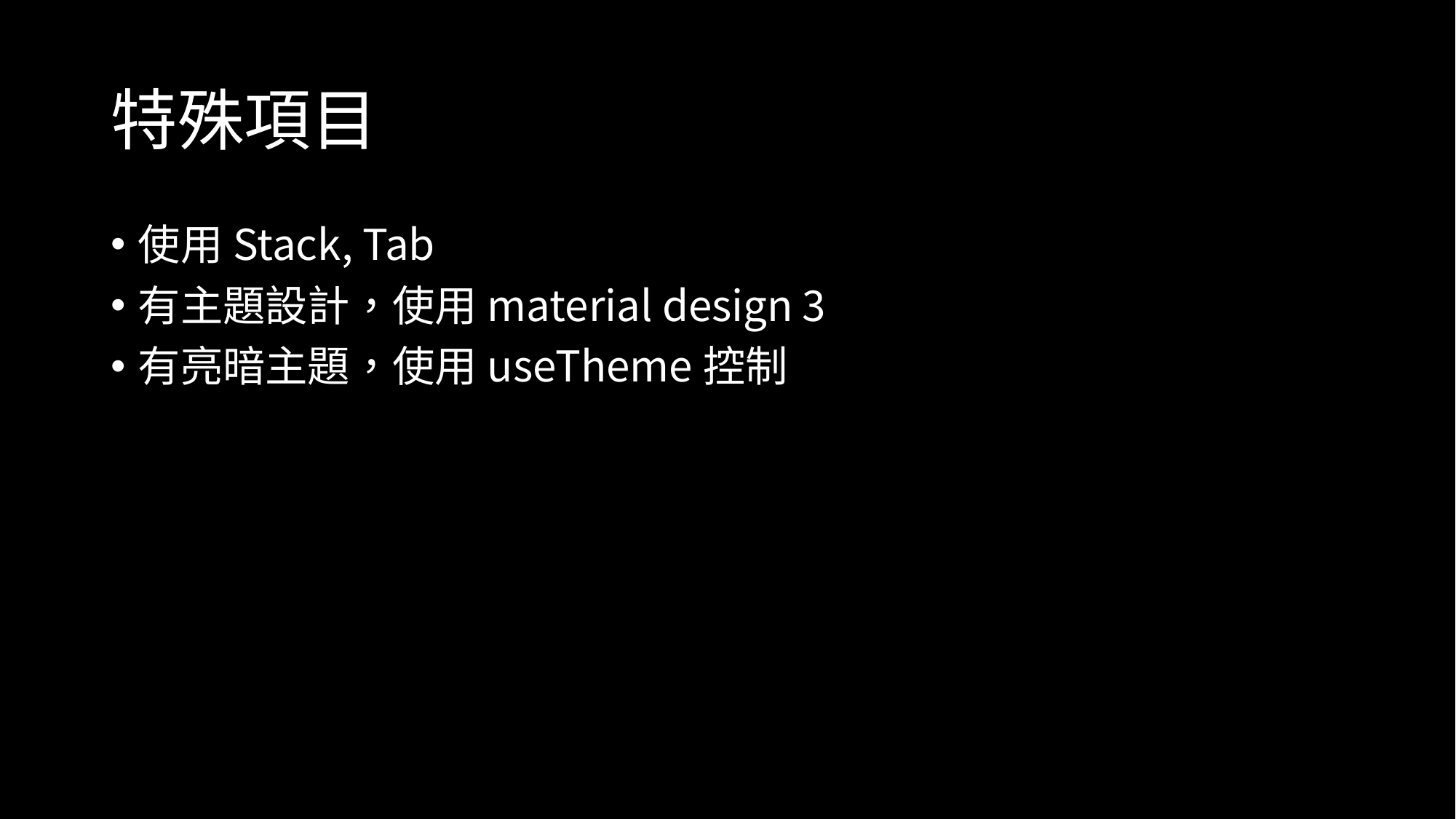

# 特殊項目
使用Stack, Tab
有主題設計，使用material design 3
有亮暗主題，使用useTheme控制